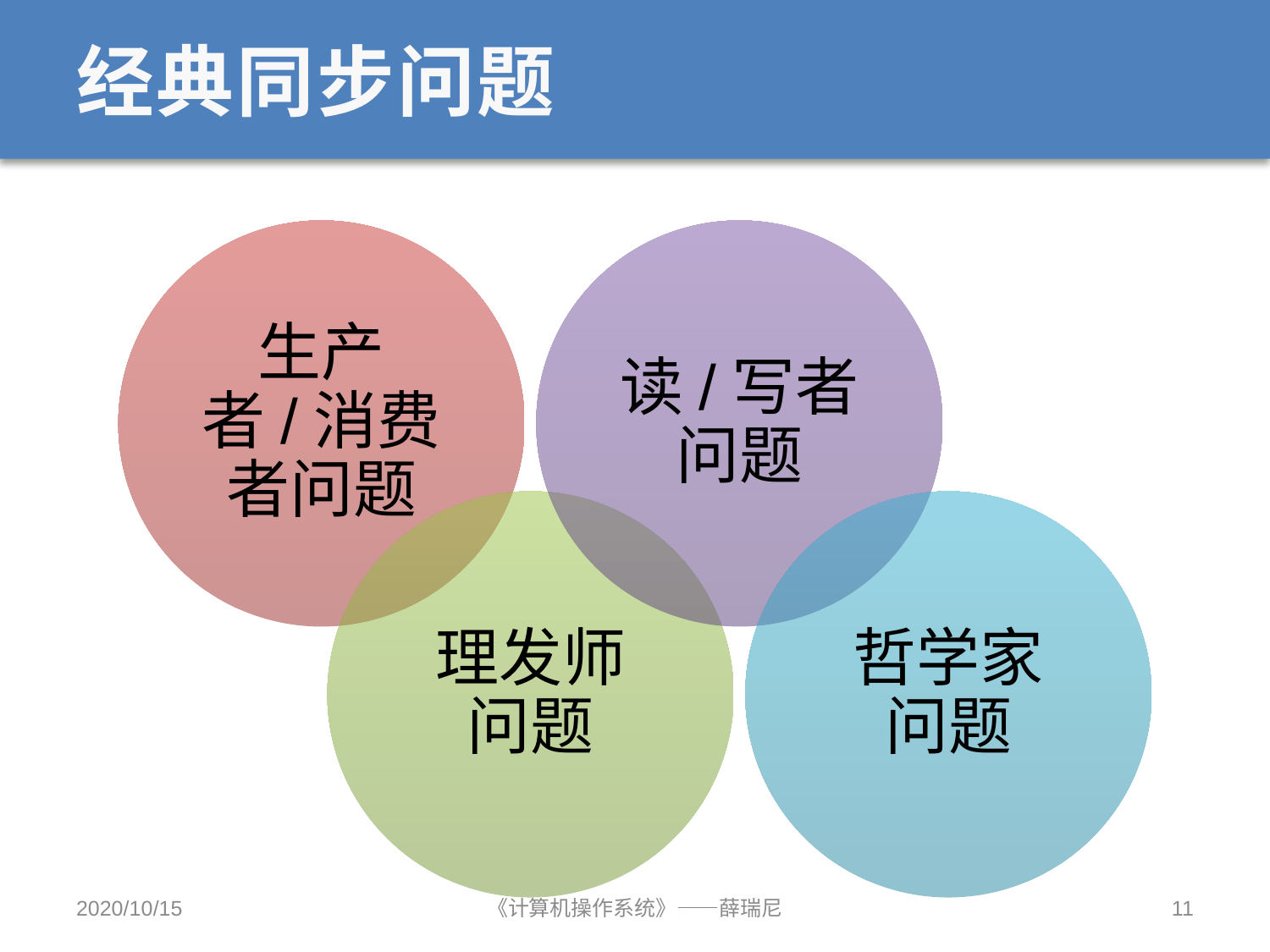

# 经典同步问题
生产者/消费者问题
理发师问题
读/写者问题
哲学家问题
2020/10/15
《计算机操作系统》——薛瑞尼
11